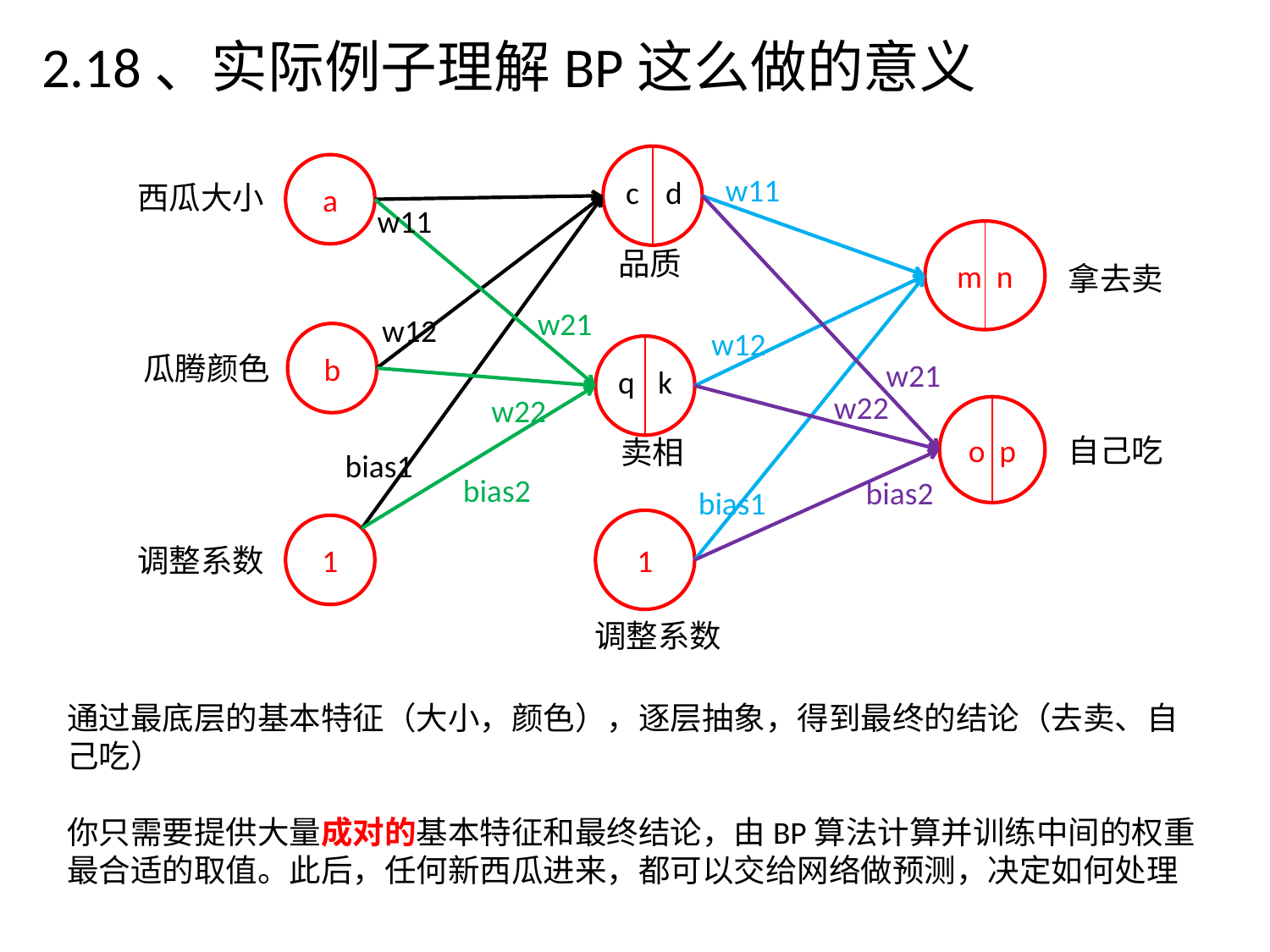

2.18、实际例子理解BP这么做的意义

a
w11
c
d
西瓜大小
w11
m  n
品质
拿去卖
w21
w12
w12
b

瓜腾颜色
w21
q
k
w22
w22
o  p
自己吃
卖相
bias1
bias2
bias2
bias1
1
1
调整系数
调整系数
通过最底层的基本特征（大小，颜色），逐层抽象，得到最终的结论（去卖、自己吃）

你只需要提供大量成对的基本特征和最终结论，由BP算法计算并训练中间的权重最合适的取值。此后，任何新西瓜进来，都可以交给网络做预测，决定如何处理